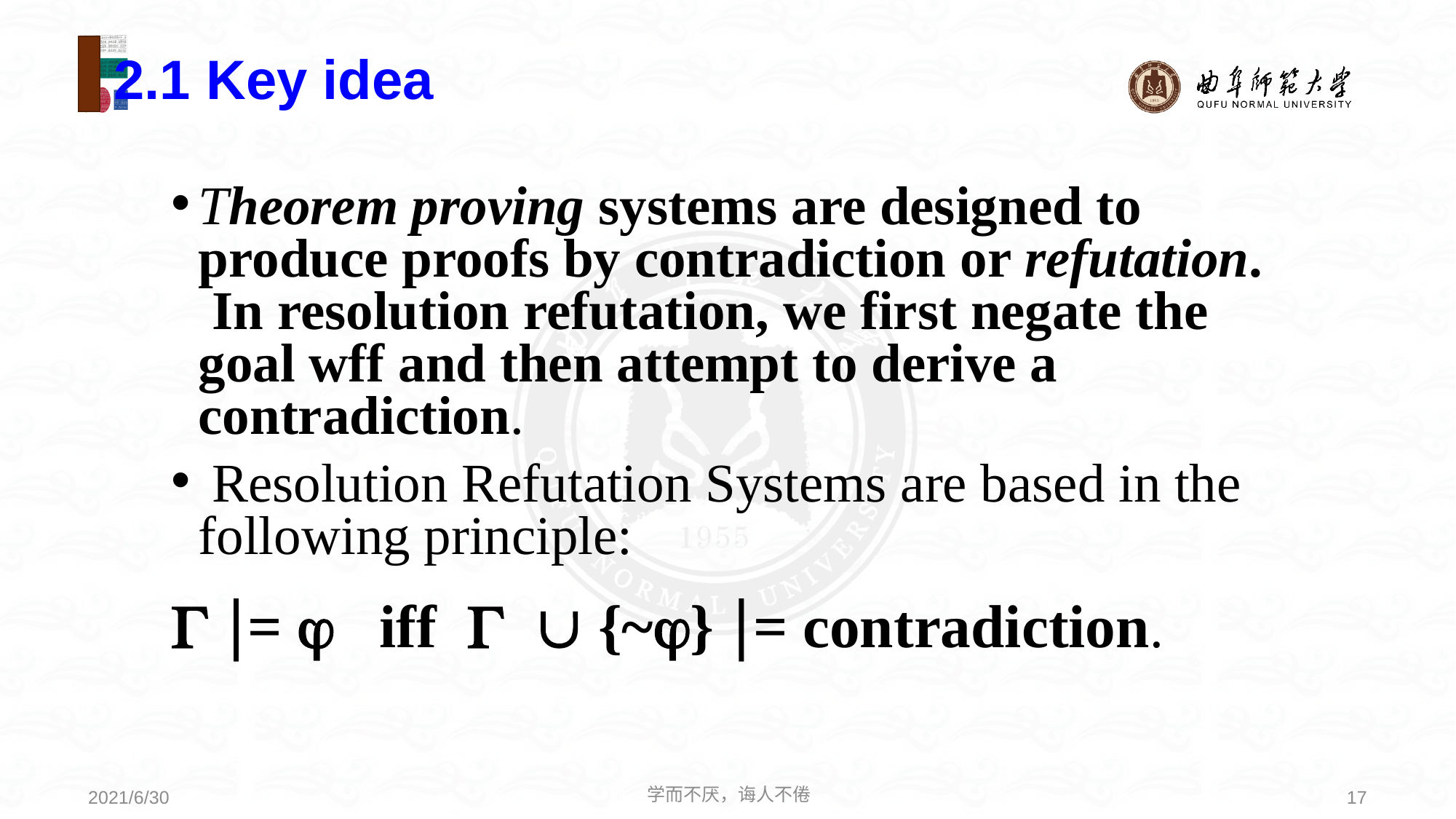

# 2.1 Key idea
Theorem proving systems are designed to produce proofs by contradiction or refutation.  In resolution refutation, we first negate the goal wff and then attempt to derive a contradiction.
 Resolution Refutation Systems are based in the following principle:
Γ |= ϕ   iff  Γ  ∪ {~ϕ} |= contradiction.
学而不厌，诲人不倦
17
2021/6/30